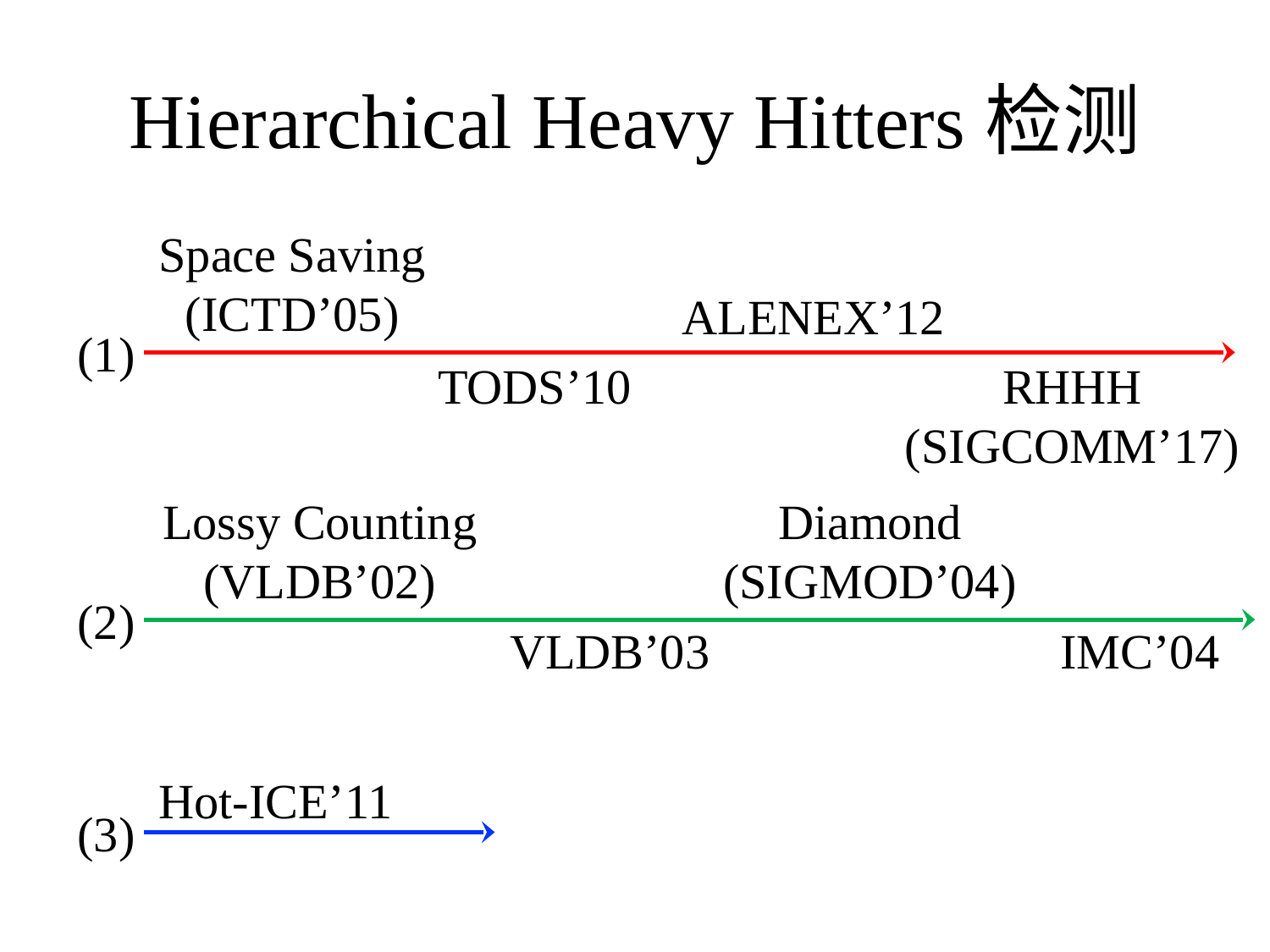

# Hierarchical Heavy Hitters检测
Space Saving
(ICTD’05)
ALENEX’12
(1)
TODS’10
RHHH
(SIGCOMM’17)
Lossy Counting
(VLDB’02)
Diamond
(SIGMOD’04)
(2)
VLDB’03
IMC’04
Hot-ICE’11
(3)